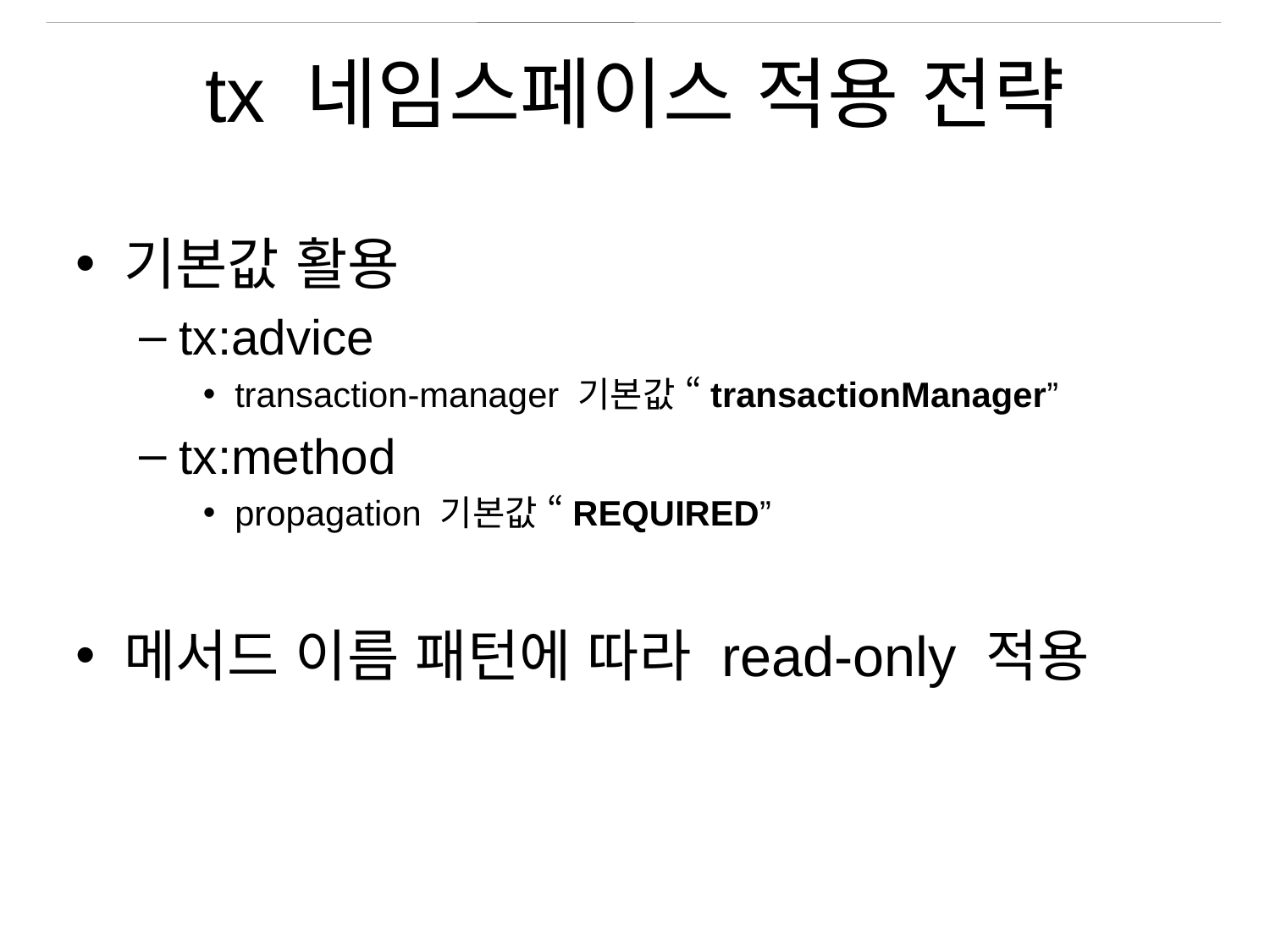

# tx 네임스페이스 적용 전략
기본값 활용
tx:advice
transaction-manager 기본값 “transactionManager”
tx:method
propagation 기본값 “REQUIRED”

메서드 이름 패턴에 따라 read-only 적용